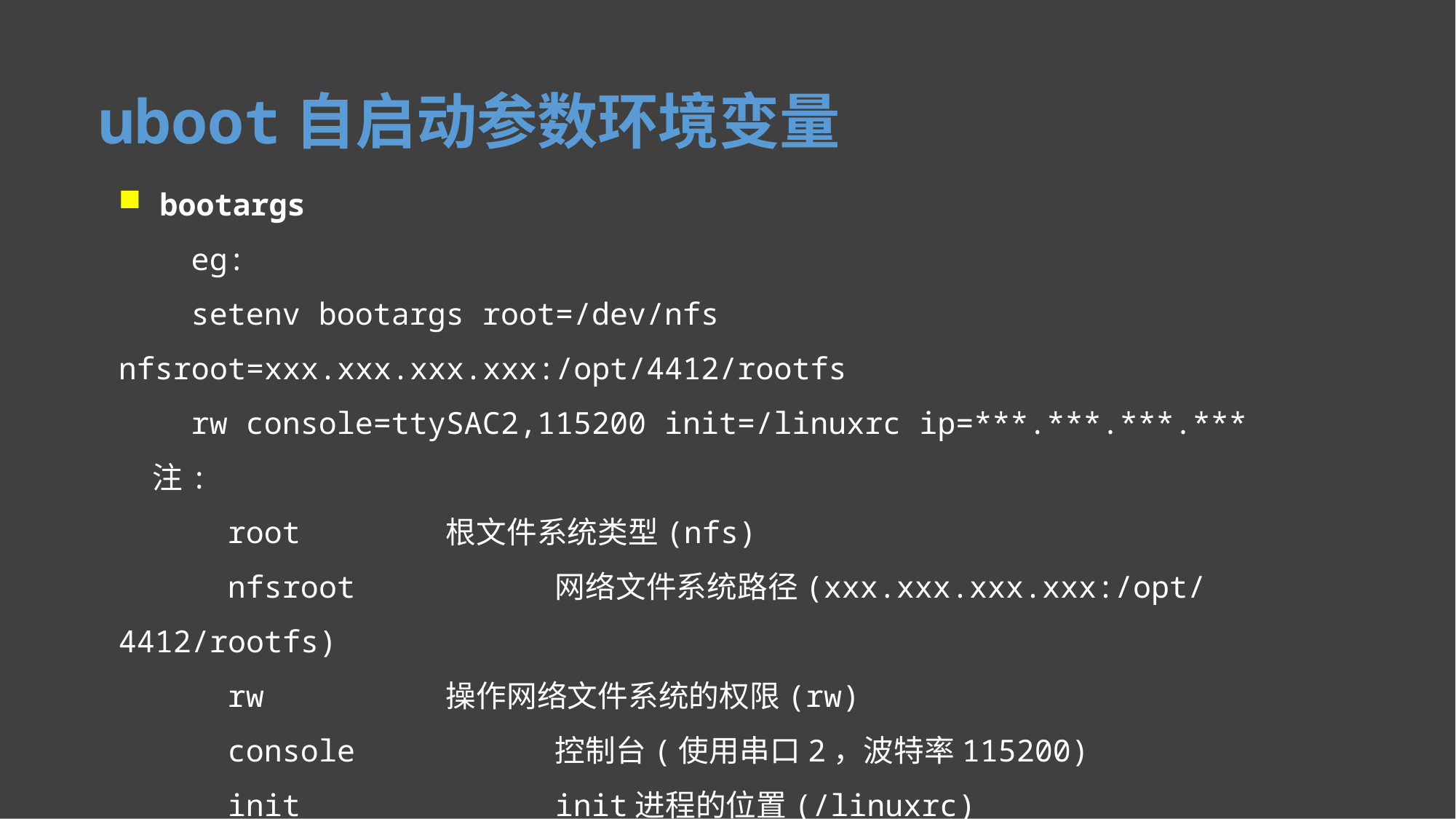

uboot自启动参数环境变量
 bootargs
    eg:
    setenv bootargs root=/dev/nfs nfsroot=xxx.xxx.xxx.xxx:/opt/4412/rootfs
    rw console=ttySAC2,115200 init=/linuxrc ip=***.***.***.***
    注:
	root		根文件系统类型(nfs)
	nfsroot		网络文件系统路径(xxx.xxx.xxx.xxx:/opt/4412/rootfs)
	rw      	操作网络文件系统的权限(rw)
	console		控制台(使用串口2，波特率115200)
	init        	init进程的位置(/linuxrc)
	ip          	linux启动后自身的IP(***.***.***.***)